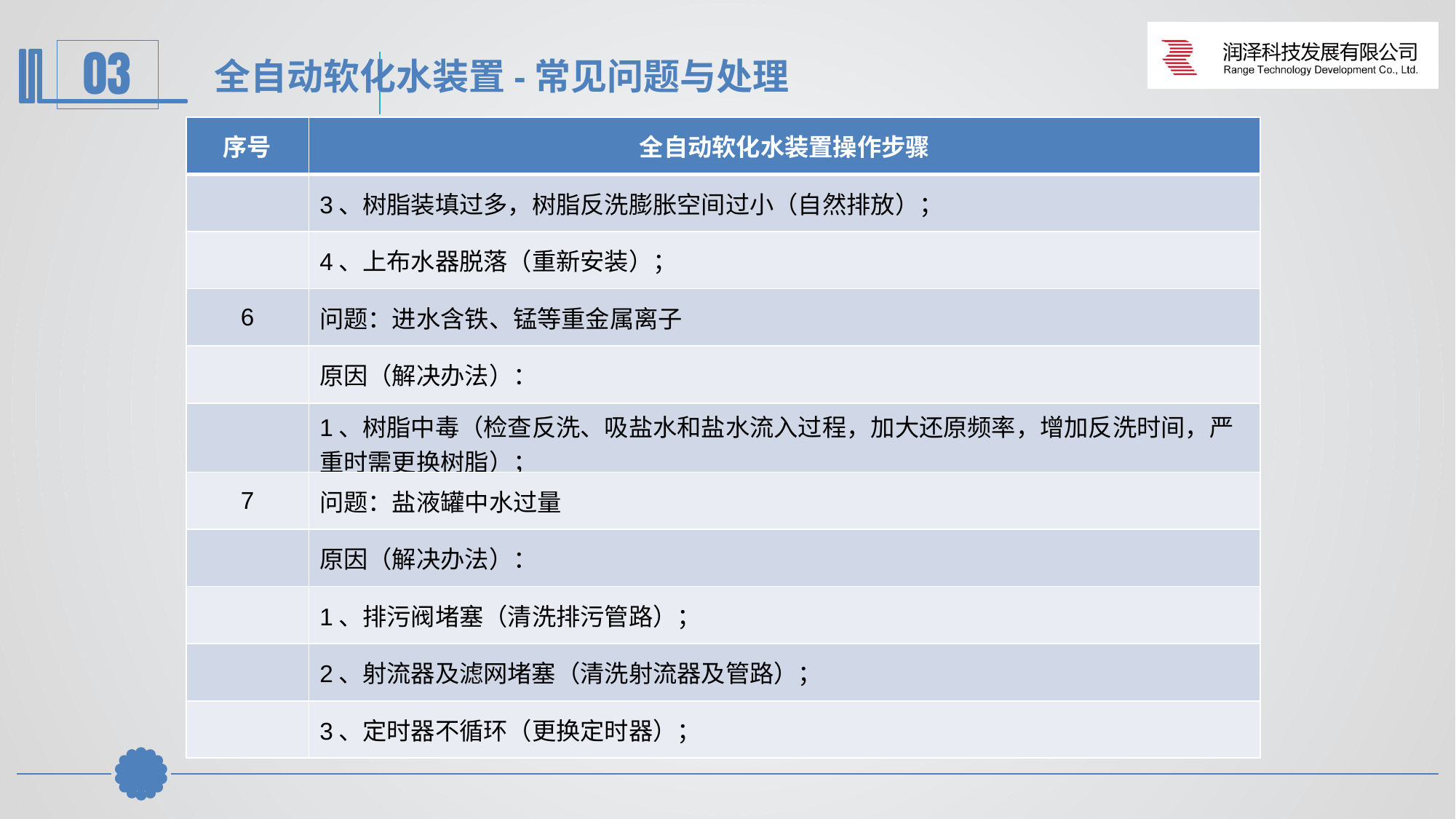

全自动软化水装置-常见问题与处理
| 序号 | 全自动软化水装置操作步骤 |
| --- | --- |
|  | 3、树脂装填过多，树脂反洗膨胀空间过小（自然排放）； |
|  | 4、上布水器脱落（重新安装）； |
| 6 | 问题：进水含铁、锰等重金属离子 |
|  | 原因（解决办法）： |
|  | 1、树脂中毒（检查反洗、吸盐水和盐水流入过程，加大还原频率，增加反洗时间，严重时需更换树脂）； |
| 7 | 问题：盐液罐中水过量 |
|  | 原因（解决办法）： |
|  | 1、排污阀堵塞（清洗排污管路）； |
|  | 2、射流器及滤网堵塞（清洗射流器及管路）； |
|  | 3、定时器不循环（更换定时器）； |
19